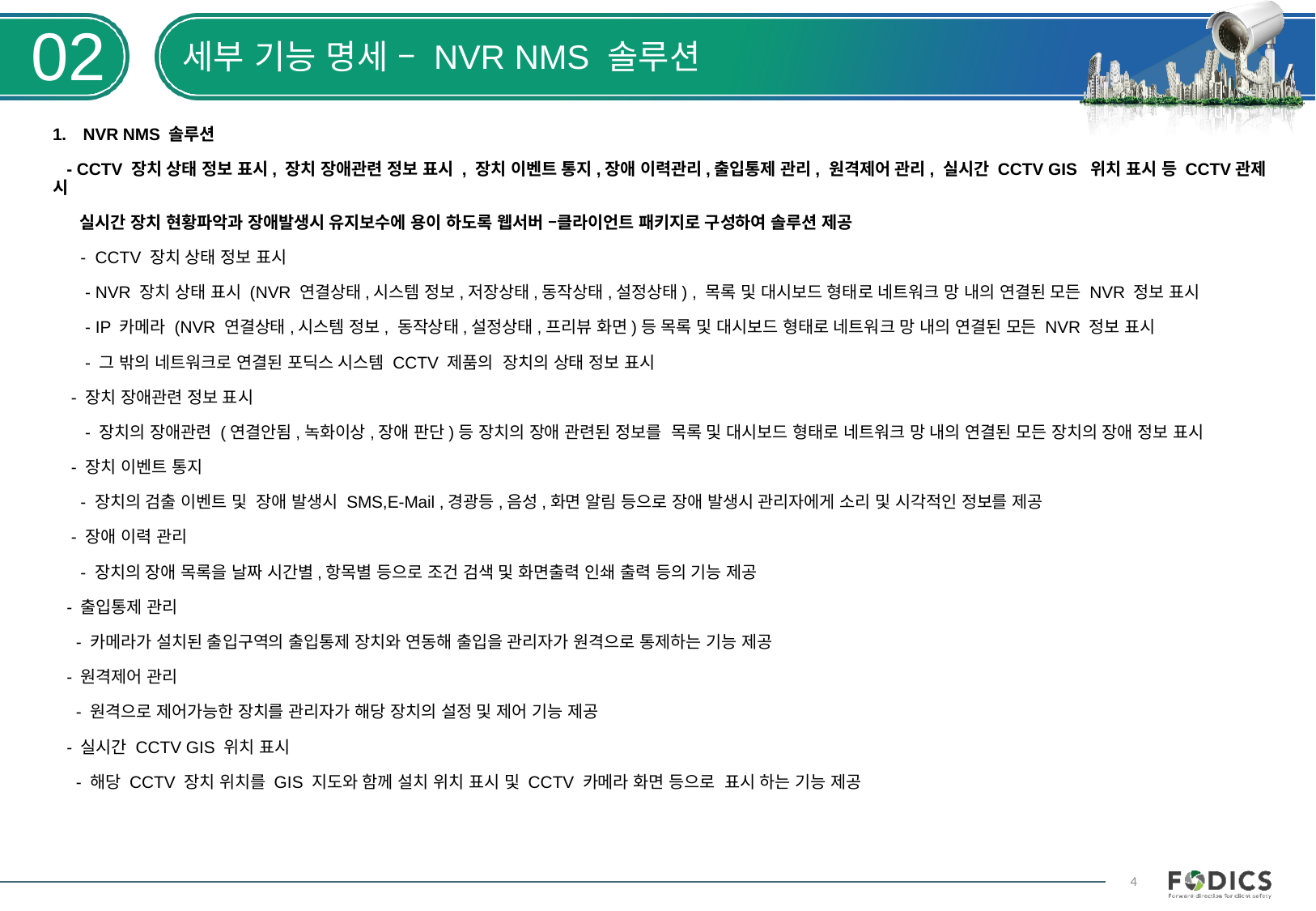

02
# 세부 기능 명세 – NVR NMS 솔루션
NVR NMS 솔루션
   - CCTV 장치 상태 정보 표시, 장치 장애관련 정보 표시 , 장치 이벤트 통지,장애 이력관리,출입통제 관리, 원격제어 관리, 실시간 CCTV GIS  위치 표시 등 CCTV관제 시
     실시간 장치 현황파악과 장애발생시 유지보수에 용이 하도록 웹서버 –클라이언트 패키지로 구성하여 솔루션 제공
      -  CCTV 장치 상태 정보 표시
       - NVR 장치 상태 표시 (NVR 연결상태,시스템 정보,저장상태,동작상태,설정상태) , 목록 및 대시보드 형태로 네트워크 망 내의 연결된 모든 NVR 정보 표시
       - IP 카메라 (NVR 연결상태,시스템 정보, 동작상태,설정상태,프리뷰 화면)등 목록 및 대시보드 형태로 네트워크 망 내의 연결된 모든 NVR 정보 표시
       - 그 밖의 네트워크로 연결된 포딕스 시스템 CCTV 제품의  장치의 상태 정보 표시
    - 장치 장애관련 정보 표시
       - 장치의 장애관련 (연결안됨,녹화이상,장애 판단)등 장치의 장애 관련된 정보를  목록 및 대시보드 형태로 네트워크 망 내의 연결된 모든 장치의 장애 정보 표시
    - 장치 이벤트 통지
      - 장치의 검출 이벤트 및  장애 발생시 SMS,E-Mail ,경광등,음성,화면 알림 등으로 장애 발생시 관리자에게 소리 및 시각적인 정보를 제공
    - 장애 이력 관리
      - 장치의 장애 목록을 날짜 시간별,항목별 등으로 조건 검색 및 화면출력 인쇄 출력 등의 기능 제공
   - 출입통제 관리
     - 카메라가 설치된 출입구역의 출입통제 장치와 연동해 출입을 관리자가 원격으로 통제하는 기능 제공
   - 원격제어 관리
     - 원격으로 제어가능한 장치를 관리자가 해당 장치의 설정 및 제어 기능 제공
   - 실시간 CCTV GIS 위치 표시
     - 해당 CCTV 장치 위치를 GIS 지도와 함께 설치 위치 표시 및 CCTV 카메라 화면 등으로  표시 하는 기능 제공

4